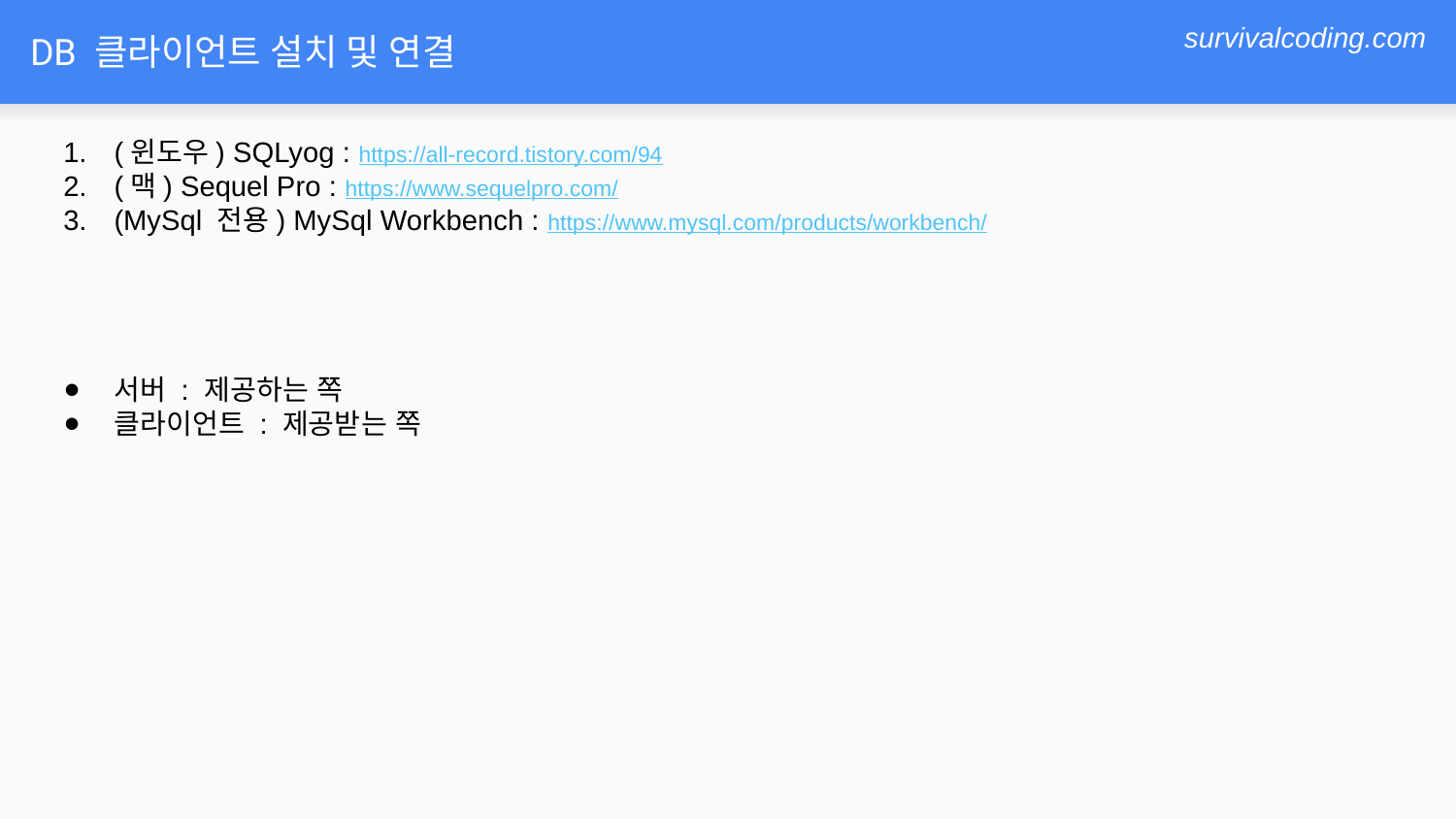

# DB 클라이언트 설치 및 연결
(윈도우) SQLyog : https://all-record.tistory.com/94
(맥) Sequel Pro : https://www.sequelpro.com/
(MySql 전용) MySql Workbench : https://www.mysql.com/products/workbench/

서버 : 제공하는 쪽
클라이언트 : 제공받는 쪽